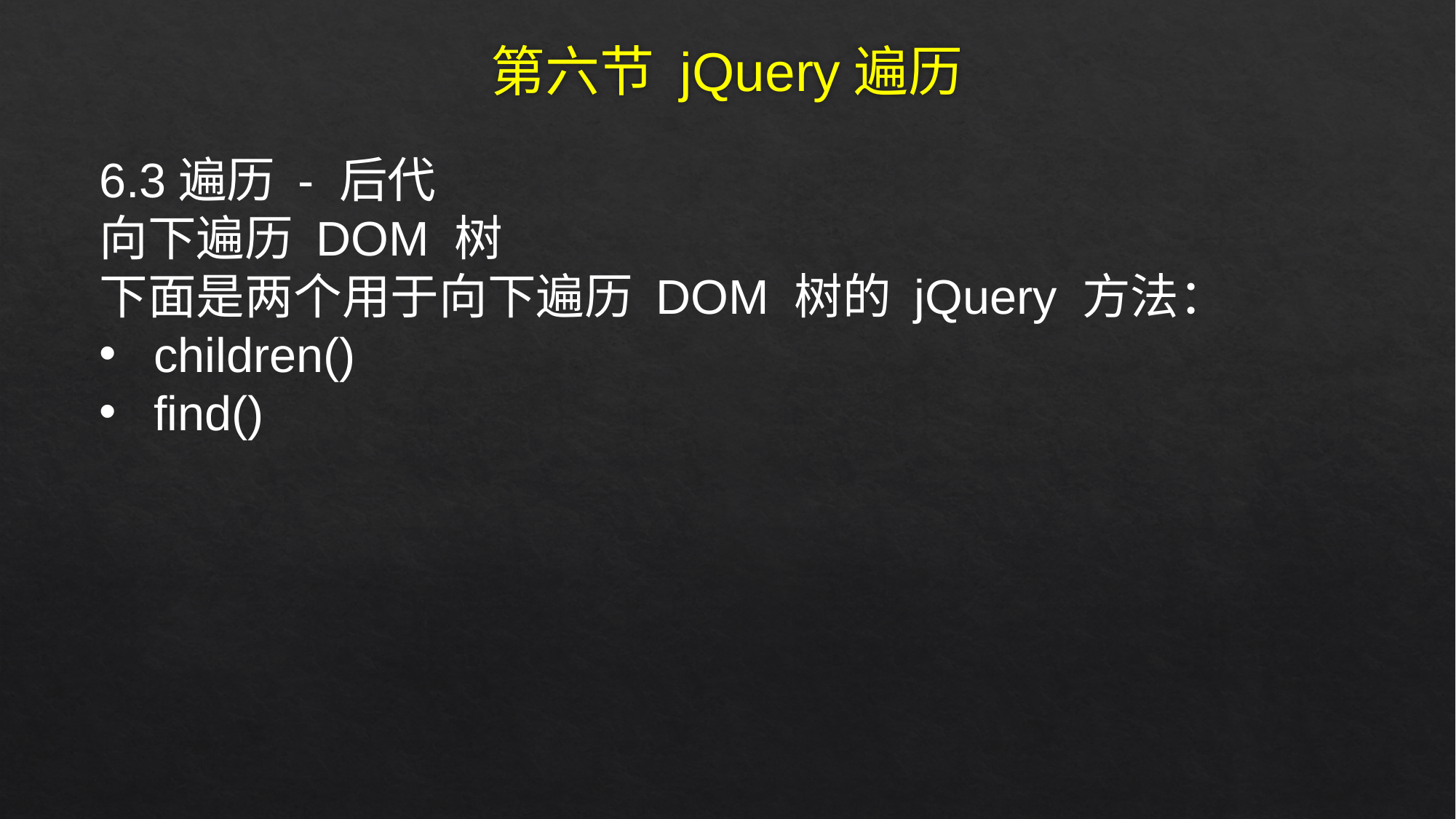

# 第六节 jQuery遍历
6.3遍历 - 后代
向下遍历 DOM 树
下面是两个用于向下遍历 DOM 树的 jQuery 方法：
children()
find()